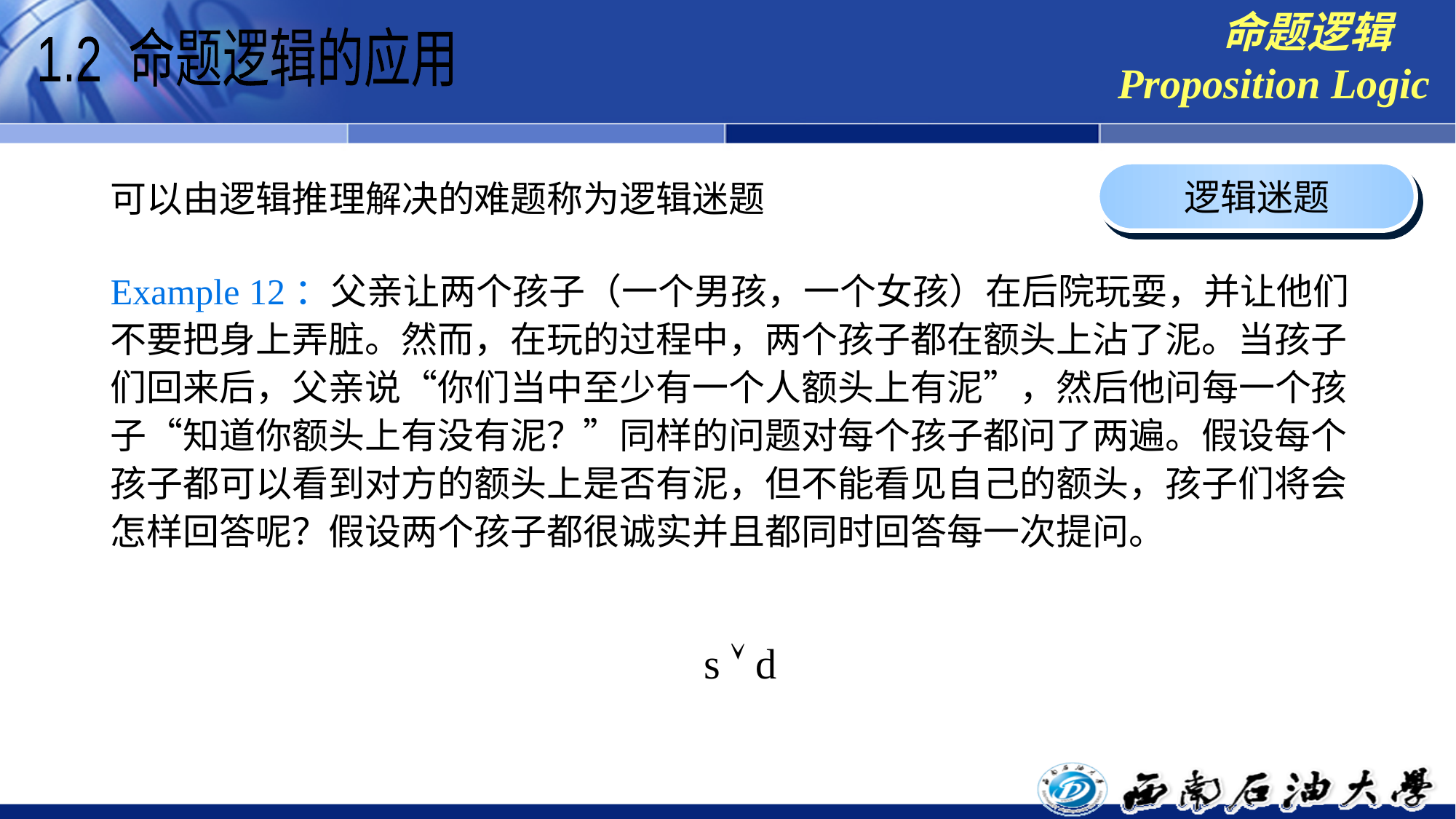

命题逻辑
Proposition Logic
1.2  命题逻辑的应用
可以由逻辑推理解决的难题称为逻辑迷题
逻辑迷题
Example 12：父亲让两个孩子（一个男孩，一个女孩）在后院玩耍，并让他们不要把身上弄脏。然而，在玩的过程中，两个孩子都在额头上沾了泥。当孩子们回来后，父亲说“你们当中至少有一个人额头上有泥”，然后他问每一个孩子“知道你额头上有没有泥？”同样的问题对每个孩子都问了两遍。假设每个孩子都可以看到对方的额头上是否有泥，但不能看见自己的额头，孩子们将会怎样回答呢？假设两个孩子都很诚实并且都同时回答每一次提问。
s ∨ d